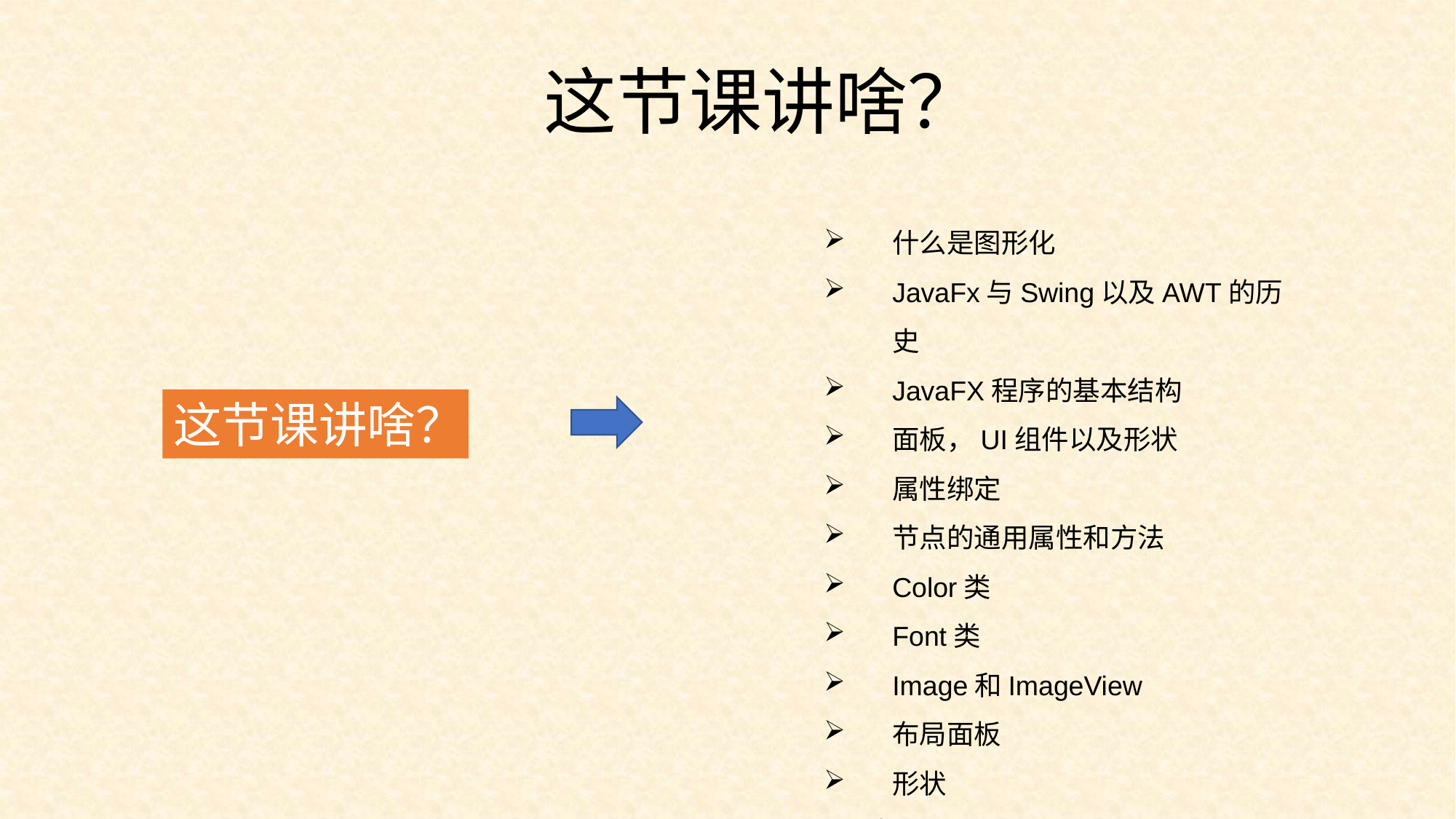

这节课讲啥？
什么是图形化
JavaFx与Swing以及AWT的历史
JavaFX程序的基本结构
面板，UI组件以及形状
属性绑定
节点的通用属性和方法
Color类
Font类
Image和ImageView
布局面板
形状
示例学习： ClockPane类
这节课讲啥？